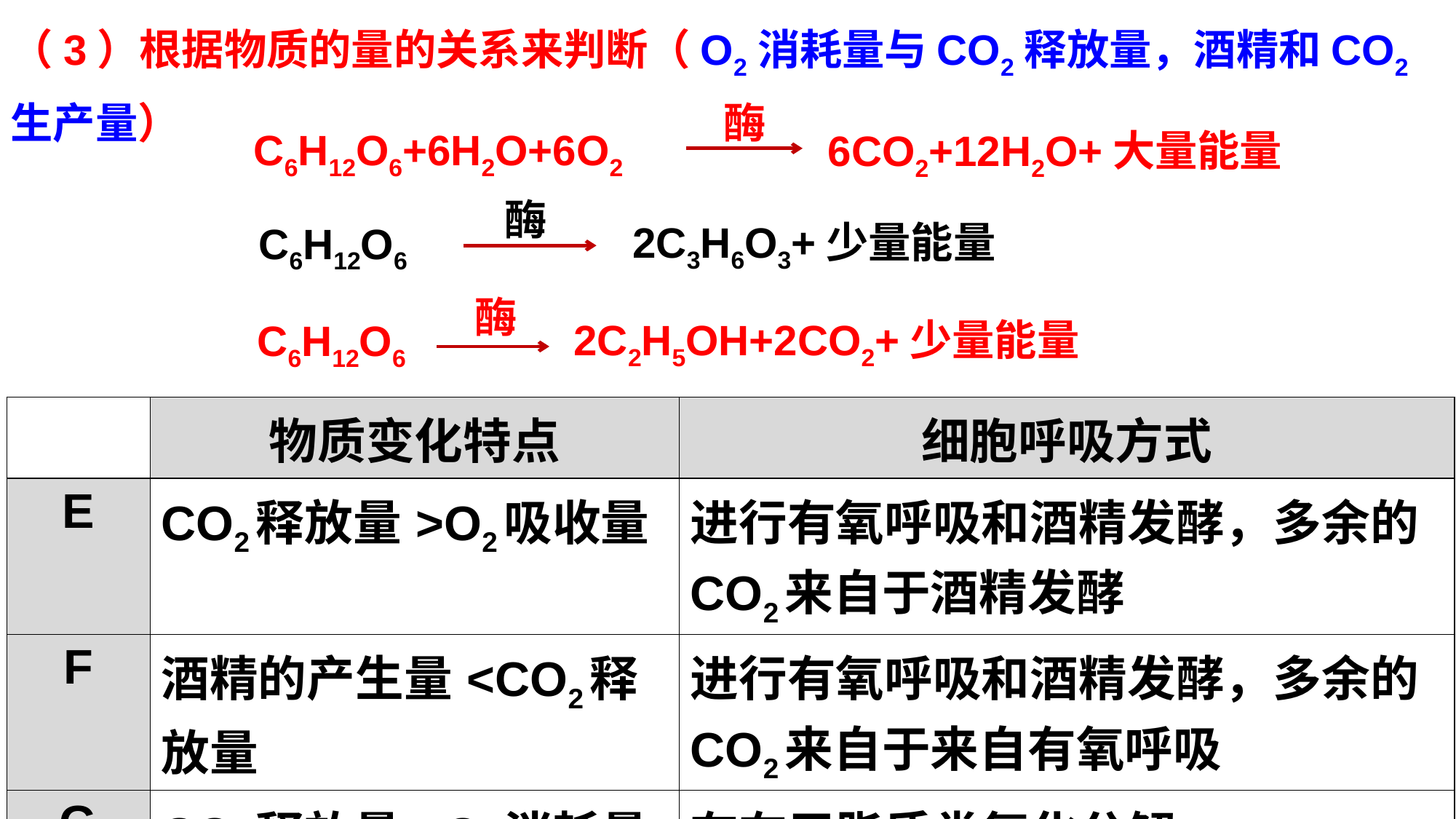

（3）根据物质的量的关系来判断（O2消耗量与CO2释放量，酒精和CO2生产量）
酶
C6H12O6+6H2O+6O2
6CO2+12H2O+大量能量
酶
2C3H6O3+少量能量
C6H12O6
酶
2C2H5OH+2CO2+少量能量
C6H12O6
|  | 物质变化特点 | 细胞呼吸方式 |
| --- | --- | --- |
| E | CO2释放量>O2吸收量 | 进行有氧呼吸和酒精发酵，多余的CO2来自于酒精发酵 |
| F | 酒精的产生量<CO2释放量 | 进行有氧呼吸和酒精发酵，多余的CO2来自于来自有氧呼吸 |
| G | CO2释放量<O2消耗量 | 存在于脂质类氧化分解 |